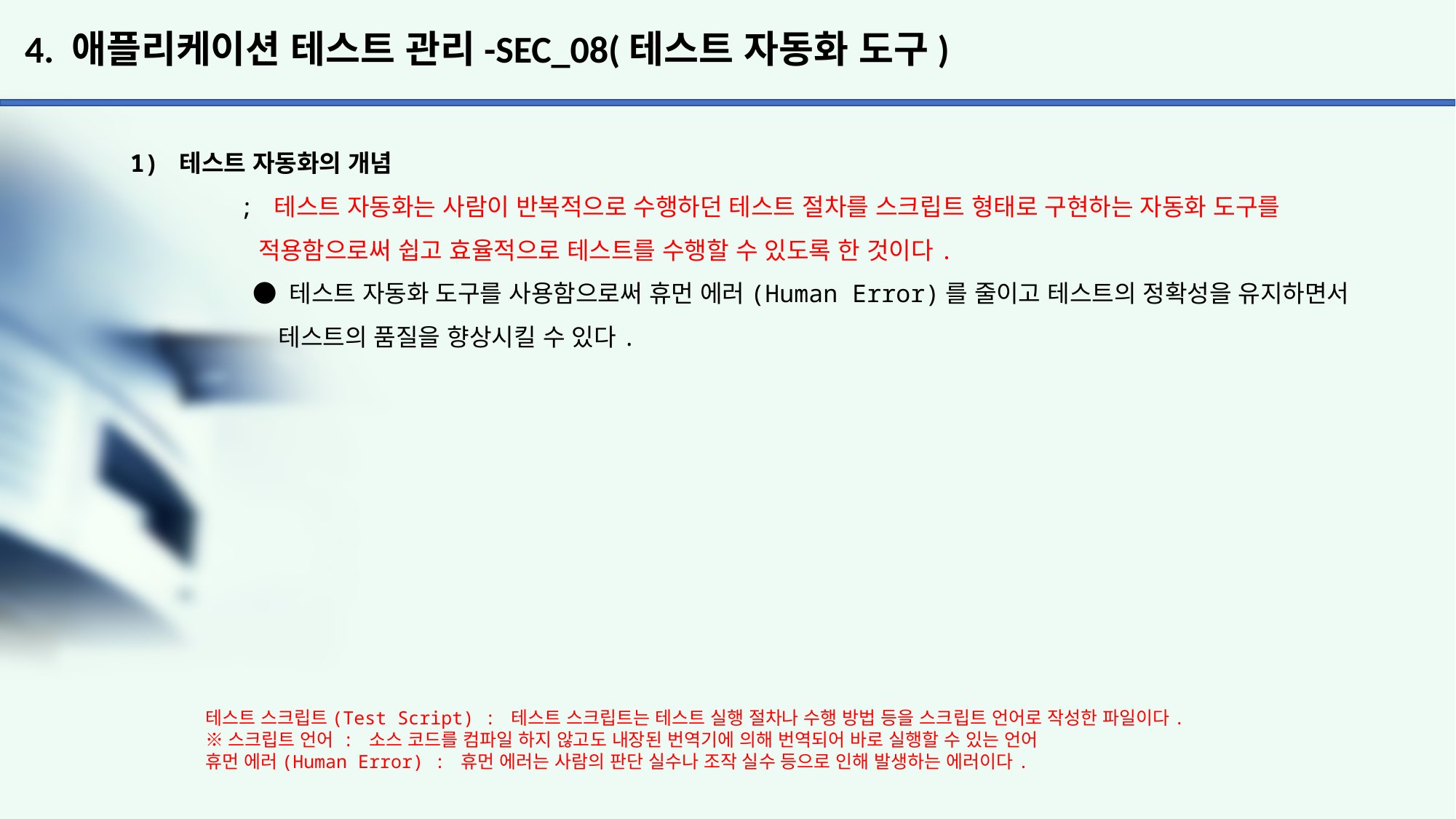

# 4. 애플리케이션 테스트 관리-SEC_08(테스트 자동화 도구)
1) 테스트 자동화의 개념
	; 테스트 자동화는 사람이 반복적으로 수행하던 테스트 절차를 스크립트 형태로 구현하는 자동화 도구를
	  적용함으로써 쉽고 효율적으로 테스트를 수행할 수 있도록 한 것이다.
 	  ● 테스트 자동화 도구를 사용함으로써 휴먼 에러(Human Error)를 줄이고 테스트의 정확성을 유지하면서
	     테스트의 품질을 향상시킬 수 있다.
테스트 스크립트(Test Script) : 테스트 스크립트는 테스트 실행 절차나 수행 방법 등을 스크립트 언어로 작성한 파일이다.
※스크립트 언어 : 소스 코드를 컴파일 하지 않고도 내장된 번역기에 의해 번역되어 바로 실행할 수 있는 언어
휴먼 에러(Human Error) : 휴먼 에러는 사람의 판단 실수나 조작 실수 등으로 인해 발생하는 에러이다.